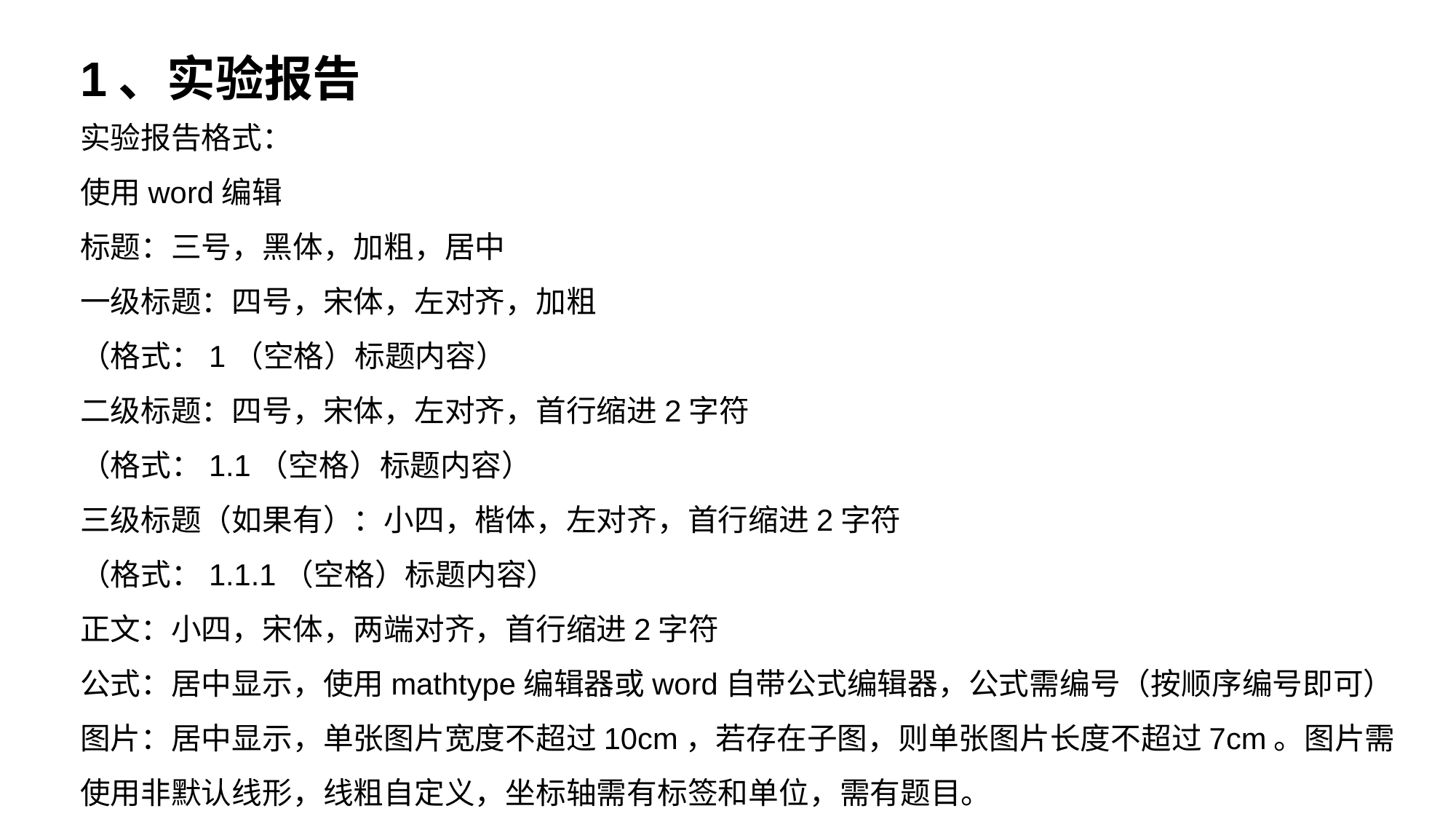

1、实验报告
实验报告格式：
使用word编辑
标题：三号，黑体，加粗，居中
一级标题：四号，宋体，左对齐，加粗
（格式：1（空格）标题内容）
二级标题：四号，宋体，左对齐，首行缩进2字符
（格式：1.1（空格）标题内容）
三级标题（如果有）：小四，楷体，左对齐，首行缩进2字符
（格式：1.1.1（空格）标题内容）
正文：小四，宋体，两端对齐，首行缩进2字符
公式：居中显示，使用mathtype编辑器或word自带公式编辑器，公式需编号（按顺序编号即可）
图片：居中显示，单张图片宽度不超过10cm，若存在子图，则单张图片长度不超过7cm。图片需使用非默认线形，线粗自定义，坐标轴需有标签和单位，需有题目。